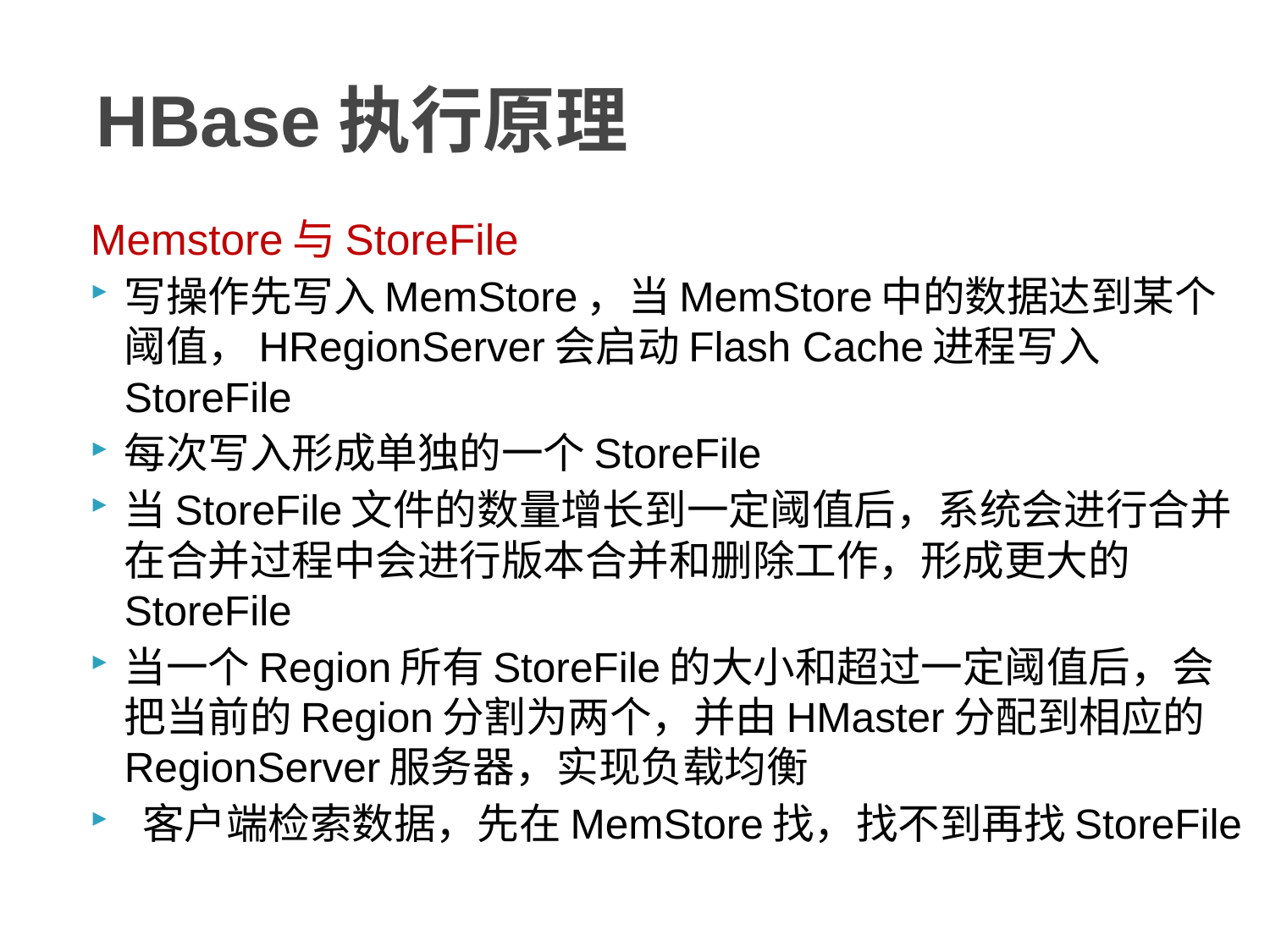

# HBase执行原理
Memstore与StoreFile
写操作先写入MemStore，当MemStore中的数据达到某个阈值，HRegionServer会启动Flash Cache进程写入StoreFile
每次写入形成单独的一个StoreFile
当StoreFile文件的数量增长到一定阈值后，系统会进行合并在合并过程中会进行版本合并和删除工作，形成更大的StoreFile
当一个Region所有StoreFile的大小和超过一定阈值后，会把当前的Region分割为两个，并由HMaster分配到相应的RegionServer服务器，实现负载均衡
 客户端检索数据，先在MemStore找，找不到再找StoreFile